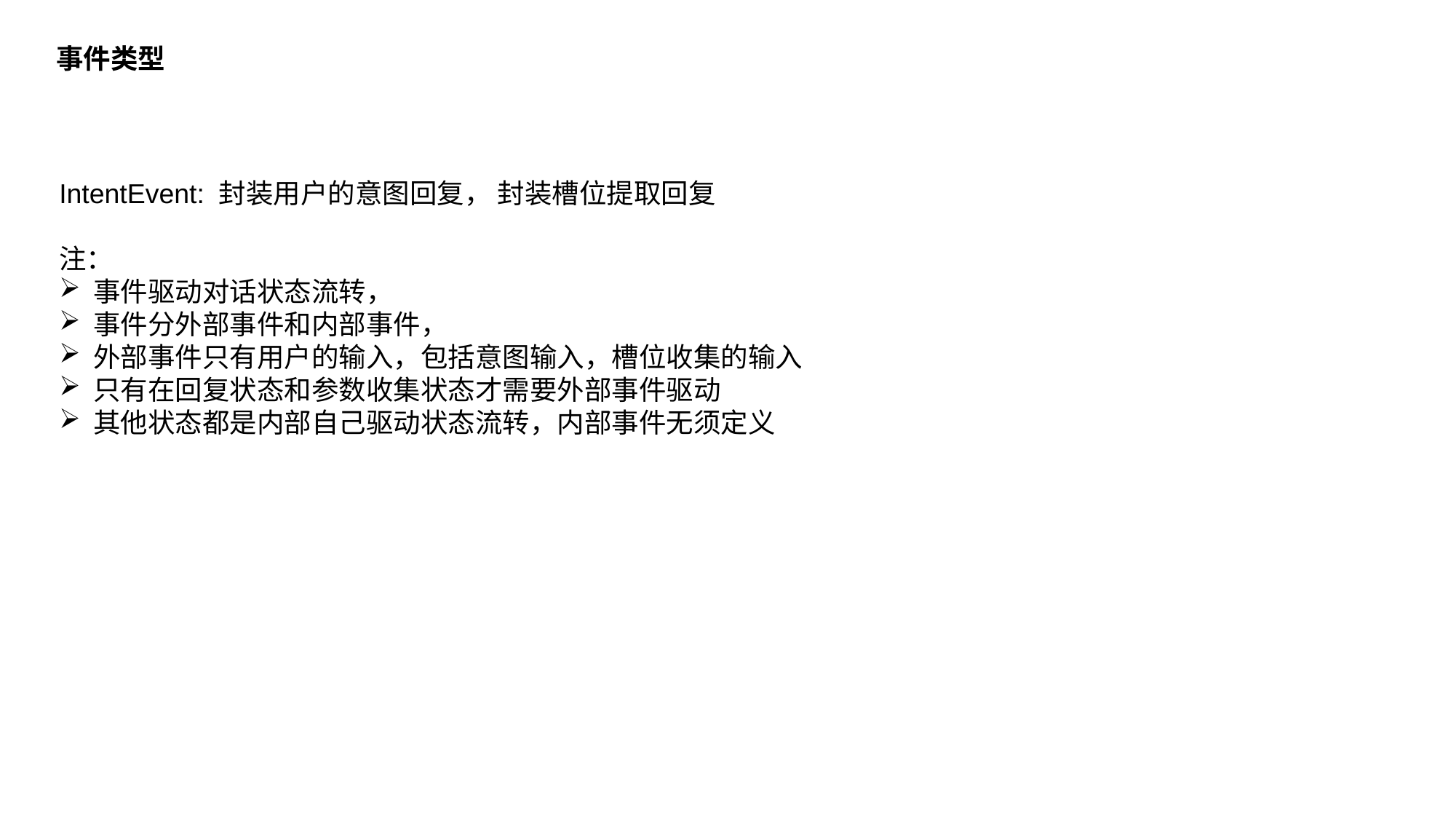

事件类型
IntentEvent: 封装用户的意图回复， 封装槽位提取回复

注：
事件驱动对话状态流转，
事件分外部事件和内部事件，
外部事件只有用户的输入，包括意图输入，槽位收集的输入
只有在回复状态和参数收集状态才需要外部事件驱动
其他状态都是内部自己驱动状态流转，内部事件无须定义